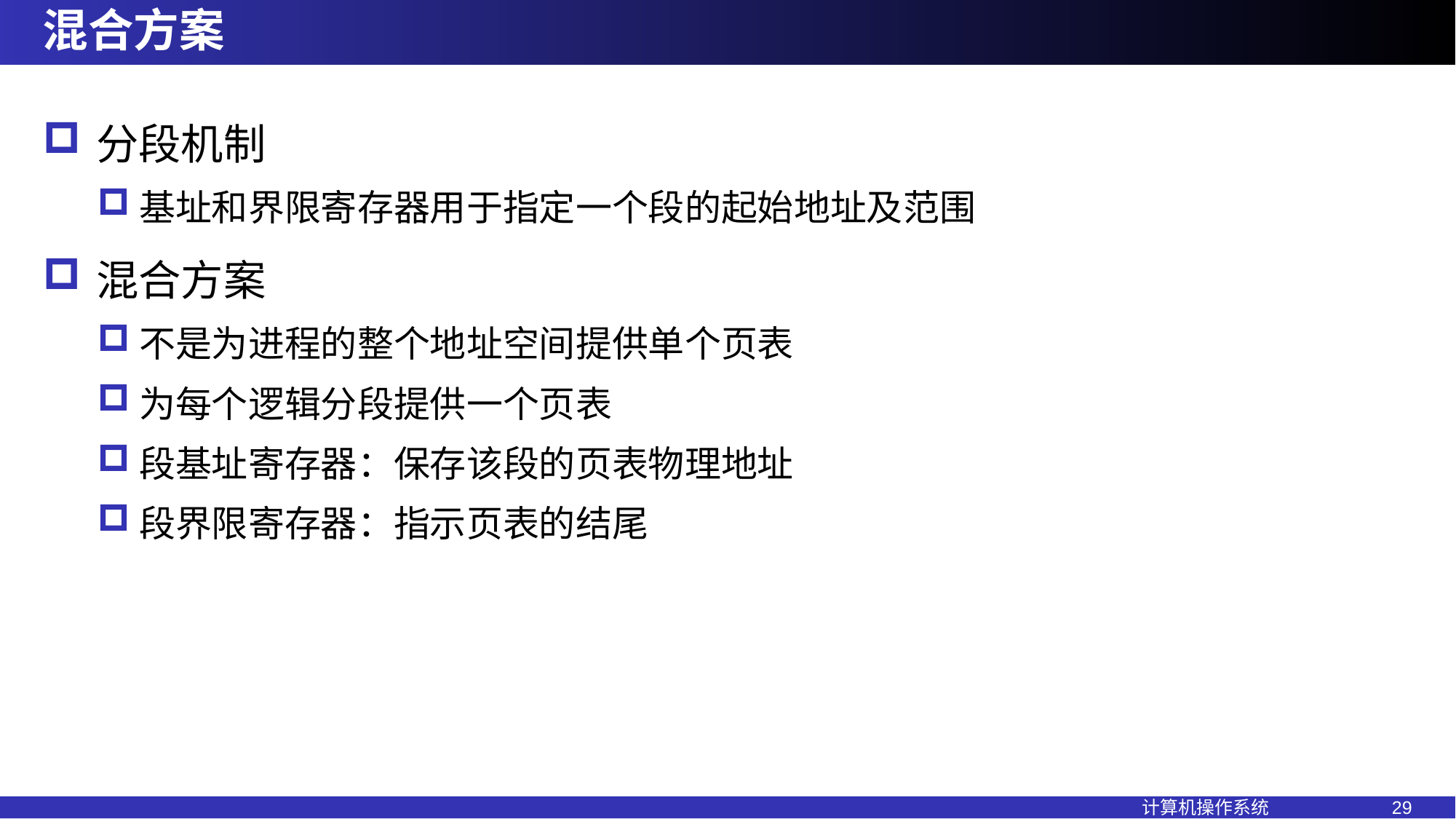

# 混合方案
分段机制
基址和界限寄存器用于指定一个段的起始地址及范围
混合方案
不是为进程的整个地址空间提供单个页表
为每个逻辑分段提供一个页表
段基址寄存器：保存该段的页表物理地址
段界限寄存器：指示页表的结尾

计算机操作系统                     29